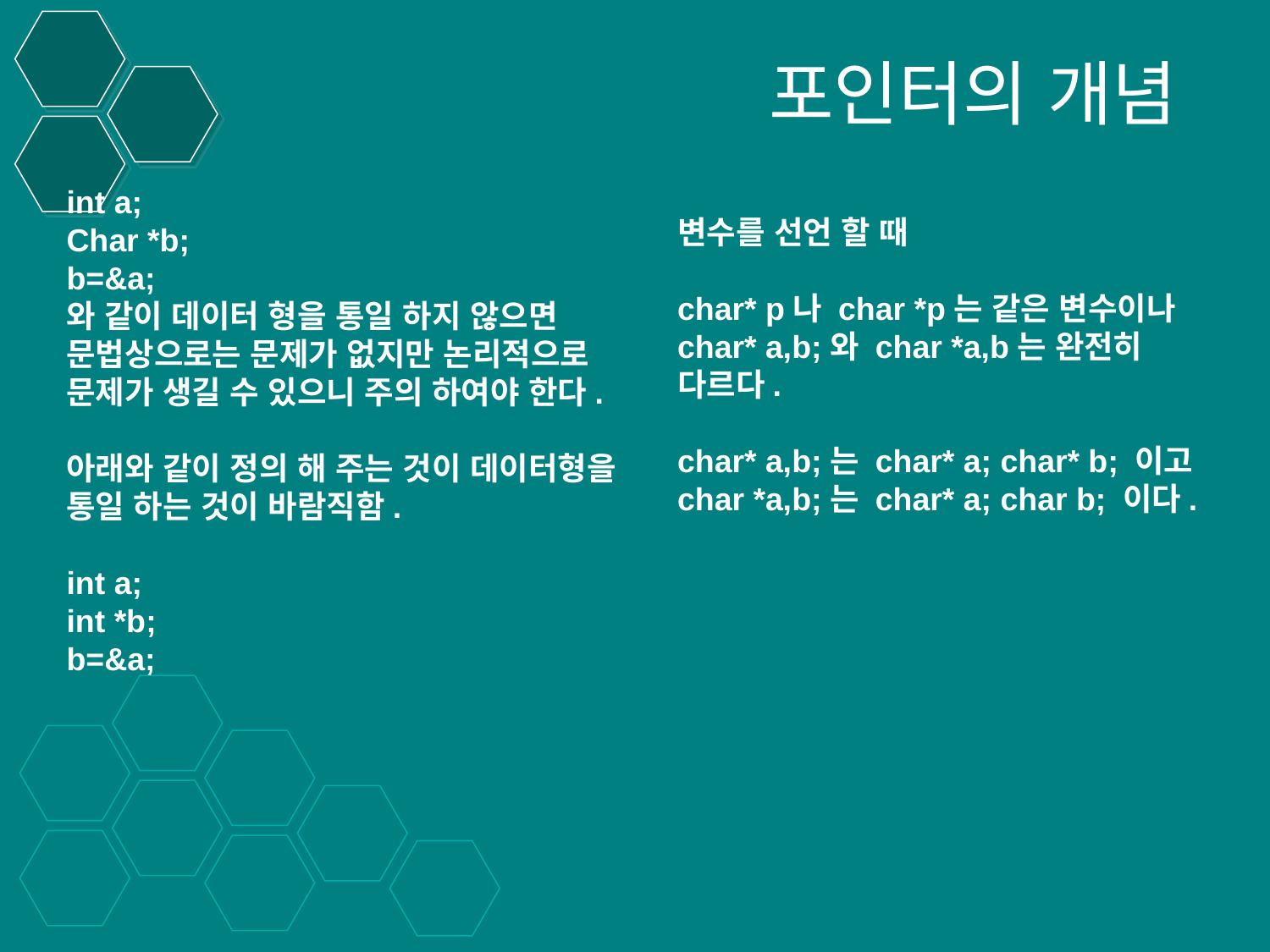

# 포인터의 개념
int a;
Char *b;
b=&a;
와 같이 데이터 형을 통일 하지 않으면 문법상으로는 문제가 없지만 논리적으로 문제가 생길 수 있으니 주의 하여야 한다.

아래와 같이 정의 해 주는 것이 데이터형을 통일 하는 것이 바람직함.

int a;
int *b;
b=&a;

변수를 선언 할 때

char* p나 char *p는 같은 변수이나 char* a,b;와 char *a,b는 완전히 다르다.

char* a,b;는 char* a; char* b; 이고
char *a,b;는 char* a; char b; 이다.